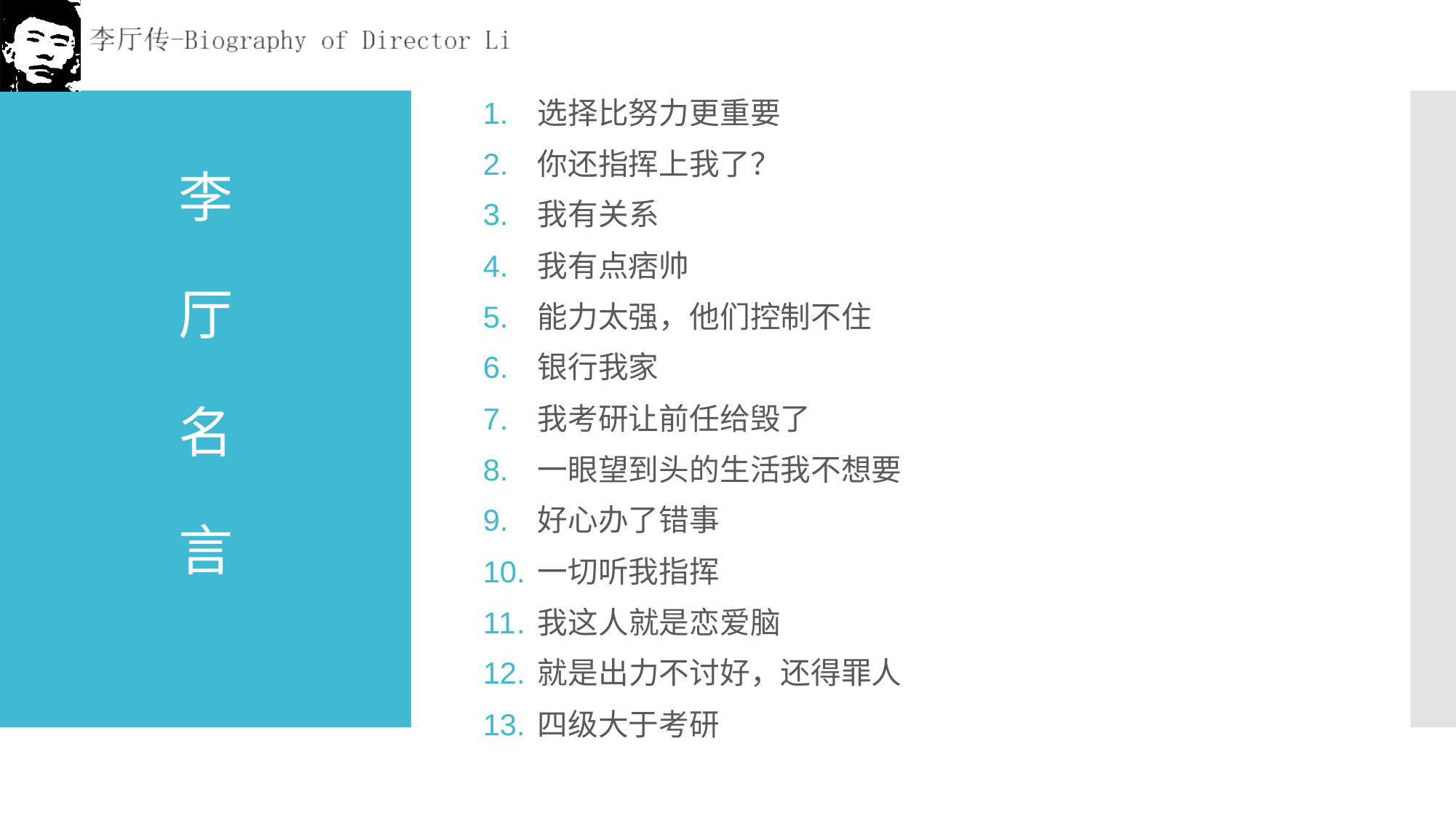

选择比努力更重要
你还指挥上我了？
我有关系
我有点痞帅
能力太强，他们控制不住
银行我家
我考研让前任给毁了
一眼望到头的生活我不想要
好心办了错事
一切听我指挥
我这人就是恋爱脑
就是出力不讨好，还得罪人
四级大于考研

# 李 厅 名 言